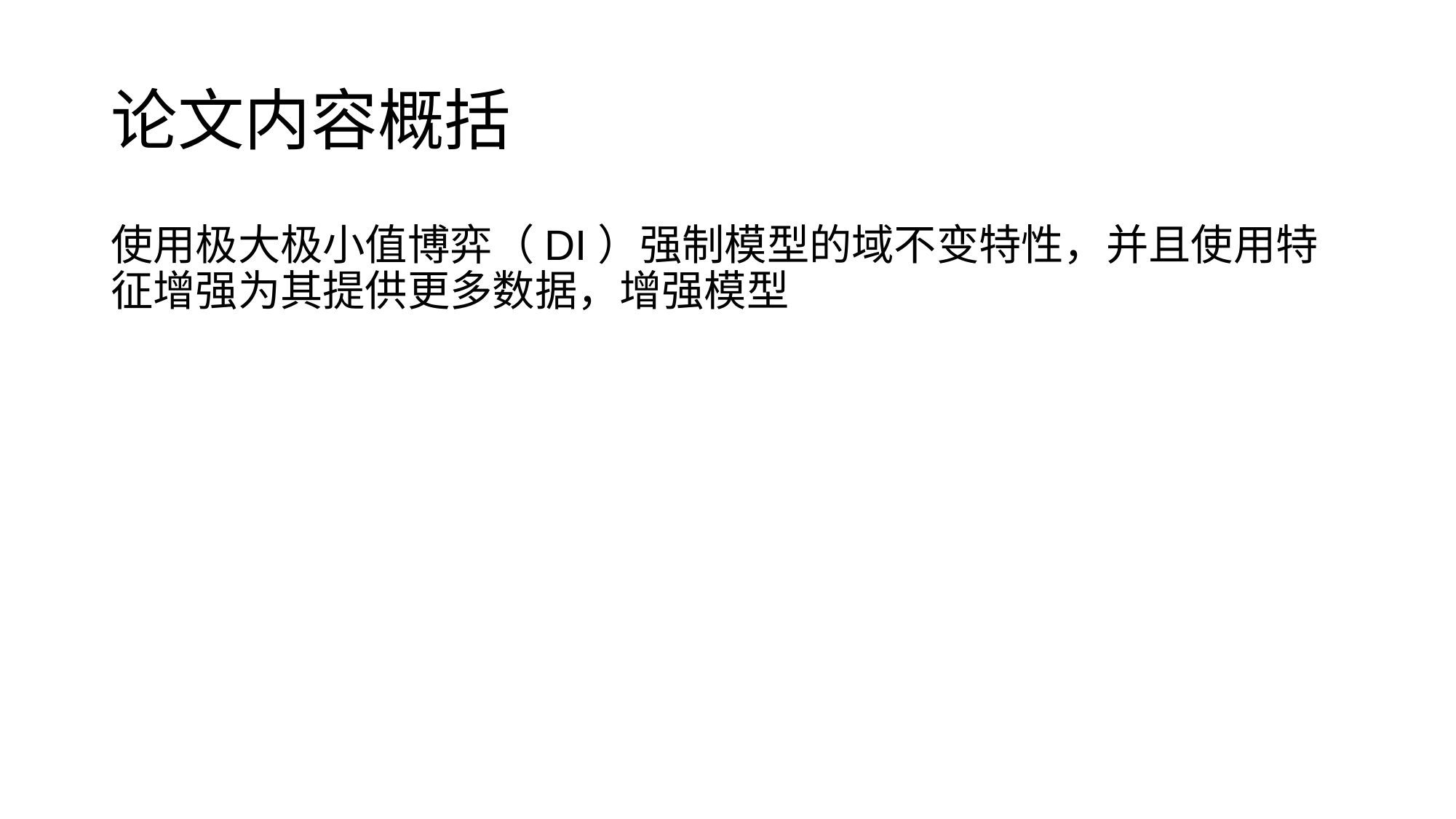

# 论文内容概括
使用极大极小值博弈（DI）强制模型的域不变特性，并且使用特征增强为其提供更多数据，增强模型